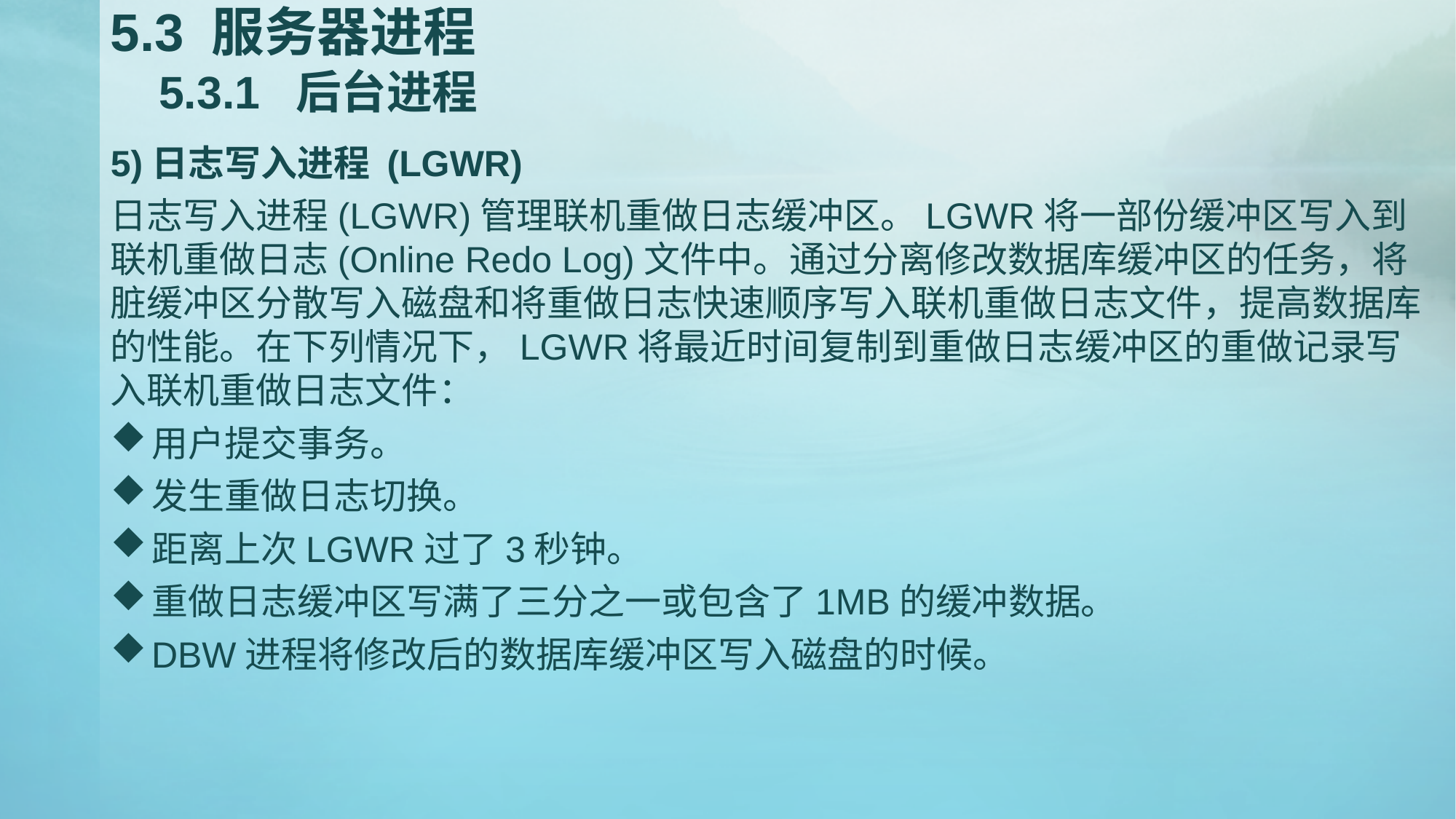

# 5.3 服务器进程 5.3.1  后台进程
5)日志写入进程 (LGWR)
日志写入进程(LGWR)管理联机重做日志缓冲区。LGWR将一部份缓冲区写入到联机重做日志(Online Redo Log)文件中。通过分离修改数据库缓冲区的任务，将脏缓冲区分散写入磁盘和将重做日志快速顺序写入联机重做日志文件，提高数据库的性能。在下列情况下，LGWR将最近时间复制到重做日志缓冲区的重做记录写入联机重做日志文件：
用户提交事务。
发生重做日志切换。
距离上次LGWR过了3秒钟。
重做日志缓冲区写满了三分之一或包含了1MB的缓冲数据。
DBW进程将修改后的数据库缓冲区写入磁盘的时候。